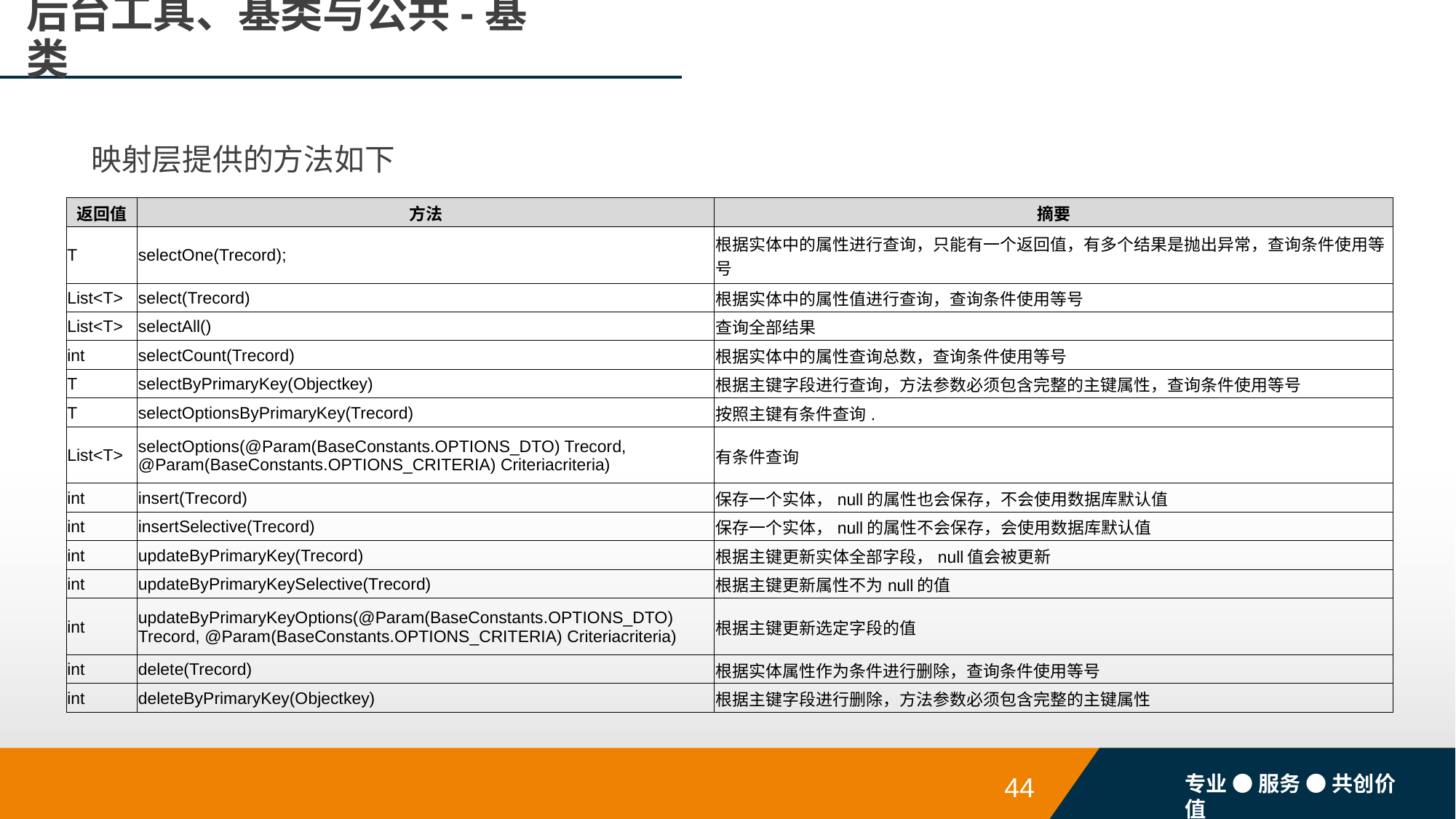

# 后台工具、基类与公共-基类
映射层提供的方法如下
| 返回值 | 方法 | 摘要 |
| --- | --- | --- |
| T | selectOne(Trecord); | 根据实体中的属性进行查询，只能有一个返回值，有多个结果是抛出异常，查询条件使用等号 |
| List<T> | select(Trecord) | 根据实体中的属性值进行查询，查询条件使用等号 |
| List<T> | selectAll() | 查询全部结果 |
| int | selectCount(Trecord) | 根据实体中的属性查询总数，查询条件使用等号 |
| T | selectByPrimaryKey(Objectkey) | 根据主键字段进行查询，方法参数必须包含完整的主键属性，查询条件使用等号 |
| T | selectOptionsByPrimaryKey(Trecord) | 按照主键有条件查询. |
| List<T> | selectOptions(@Param(BaseConstants.OPTIONS\_DTO) Trecord, @Param(BaseConstants.OPTIONS\_CRITERIA) Criteriacriteria) | 有条件查询 |
| int | insert(Trecord) | 保存一个实体，null的属性也会保存，不会使用数据库默认值 |
| int | insertSelective(Trecord) | 保存一个实体，null的属性不会保存，会使用数据库默认值 |
| int | updateByPrimaryKey(Trecord) | 根据主键更新实体全部字段，null值会被更新 |
| int | updateByPrimaryKeySelective(Trecord) | 根据主键更新属性不为null的值 |
| int | updateByPrimaryKeyOptions(@Param(BaseConstants.OPTIONS\_DTO) Trecord, @Param(BaseConstants.OPTIONS\_CRITERIA) Criteriacriteria) | 根据主键更新选定字段的值 |
| int | delete(Trecord) | 根据实体属性作为条件进行删除，查询条件使用等号 |
| int | deleteByPrimaryKey(Objectkey) | 根据主键字段进行删除，方法参数必须包含完整的主键属性 |